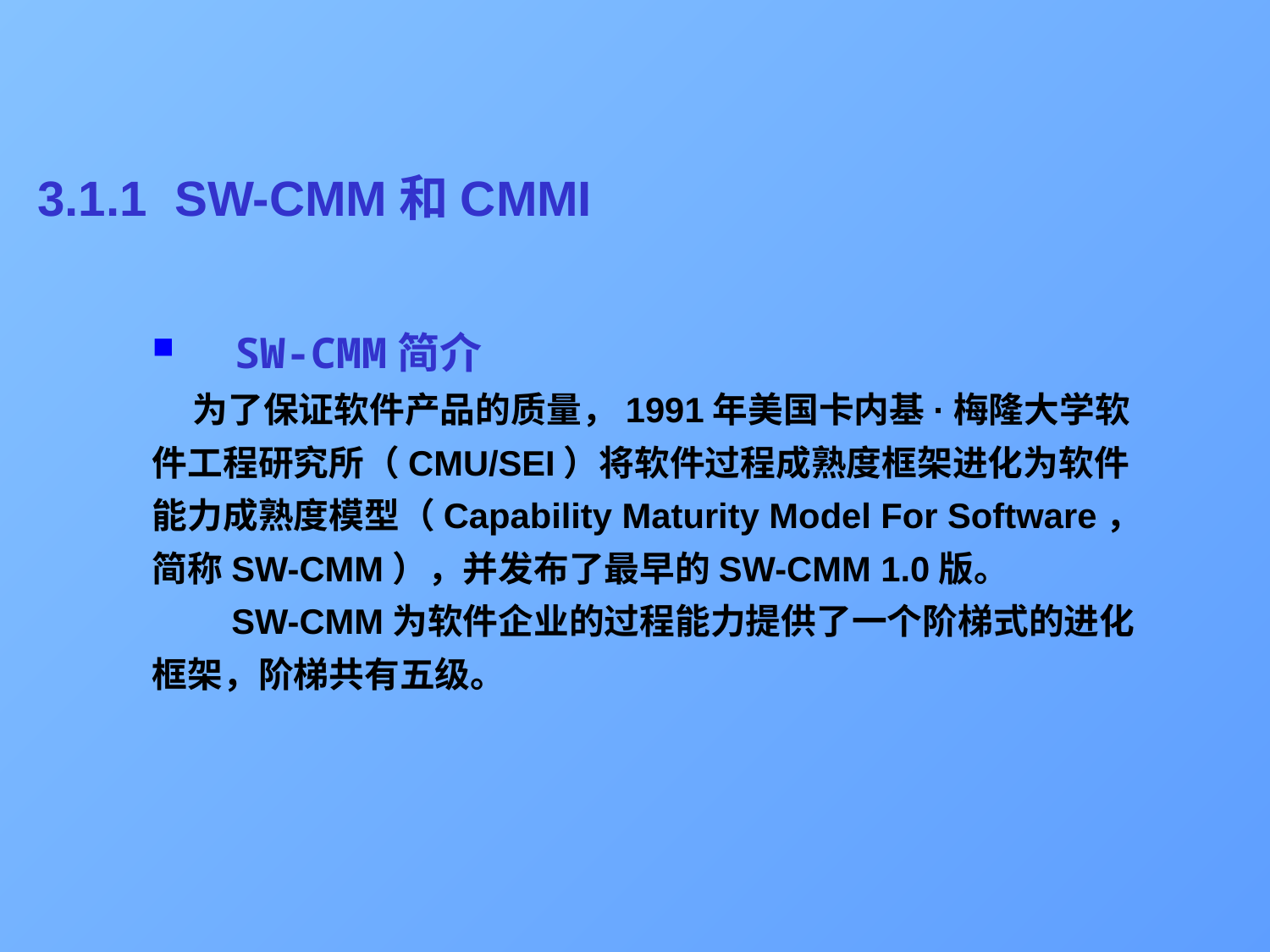

# 3.1.1  SW-CMM和CMMI
　SW-CMM简介
    为了保证软件产品的质量，1991年美国卡内基·梅隆大学软件工程研究所（CMU/SEI）将软件过程成熟度框架进化为软件能力成熟度模型（Capability Maturity Model For Software，简称SW-CMM），并发布了最早的SW-CMM 1.0版。
　　SW-CMM为软件企业的过程能力提供了一个阶梯式的进化框架，阶梯共有五级。